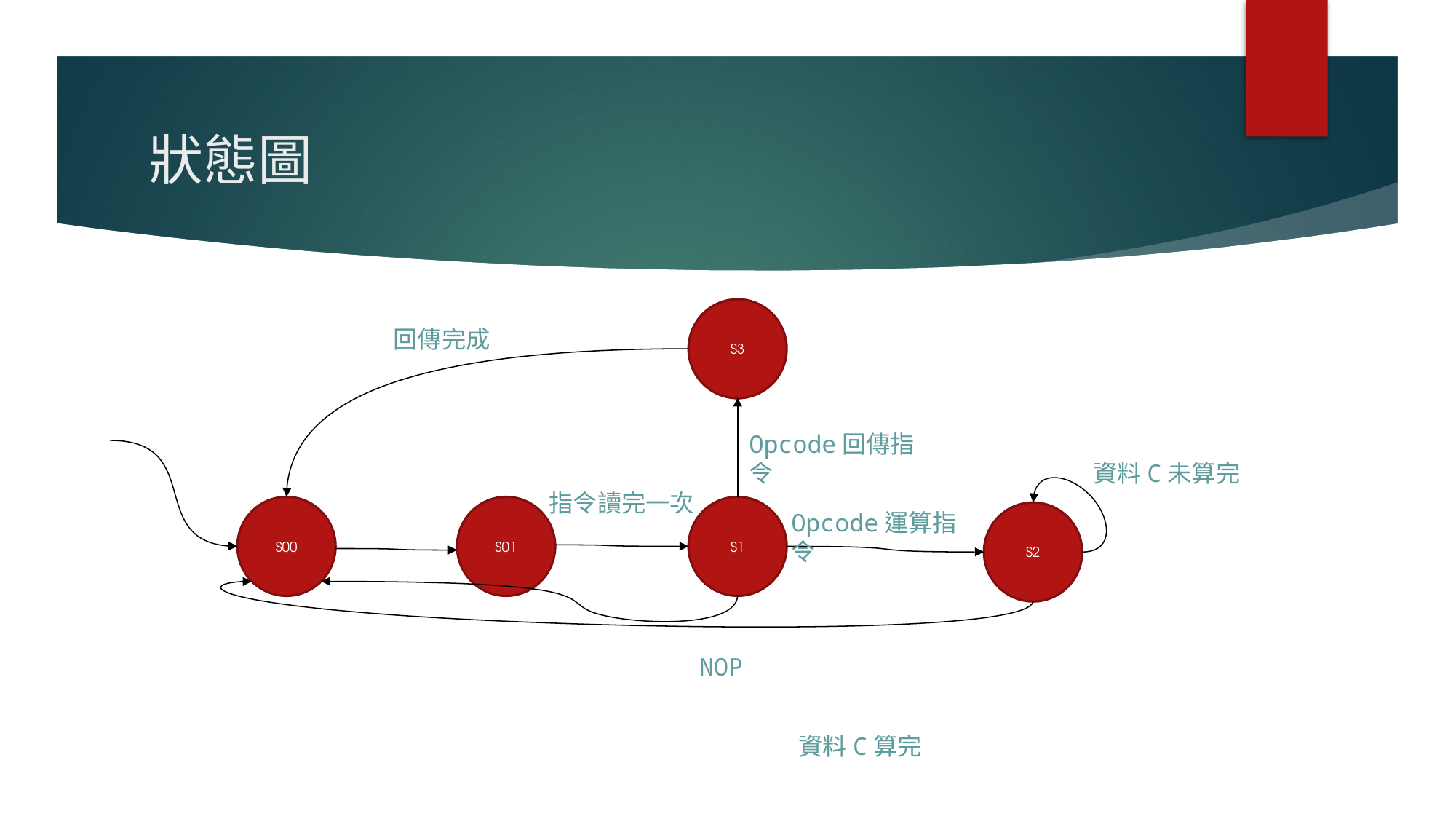

# 狀態圖
S3
回傳完成
Opcode回傳指令
資料C未算完
指令讀完一次
S1
S00
S01
Opcode運算指令
S2
      NOP
資料C算完